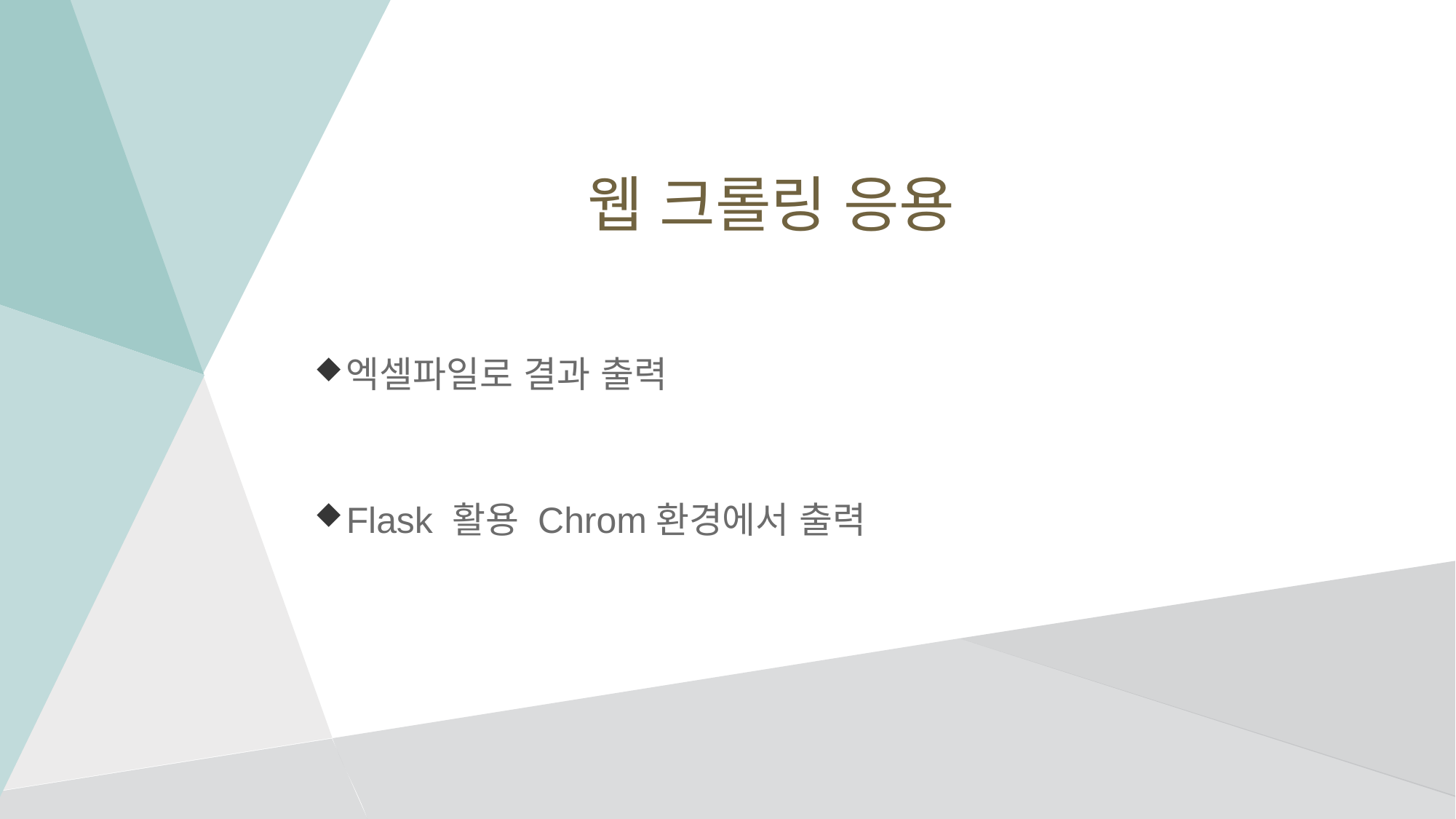

# 웹 크롤링 응용

엑셀파일로 결과 출력

Flask 활용 Chrom환경에서 출력